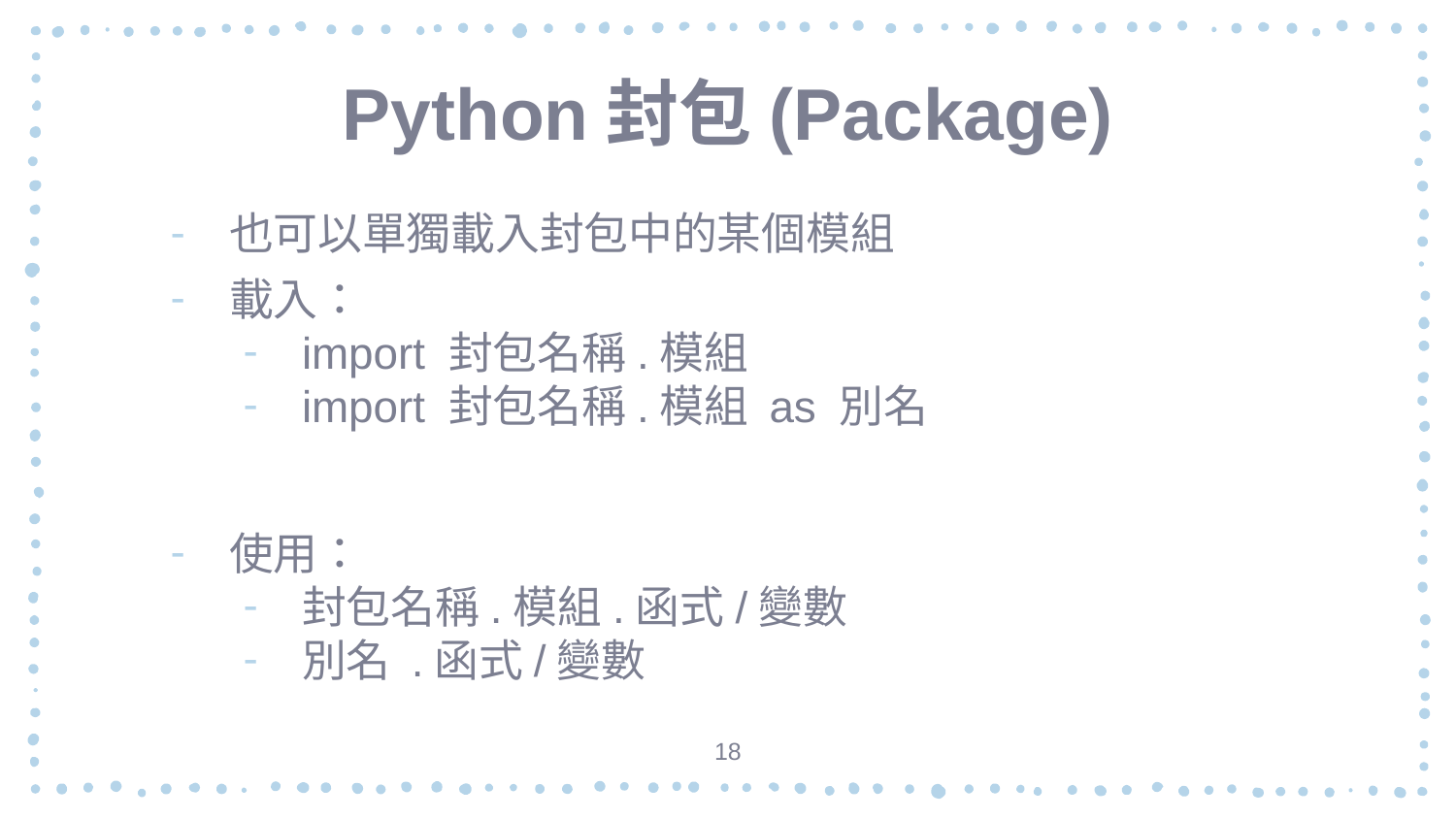

# Python封包(Package)
也可以單獨載入封包中的某個模組
載入：
import 封包名稱.模組
import 封包名稱.模組 as 別名

使用：
封包名稱.模組.函式/變數
別名 .函式/變數
18